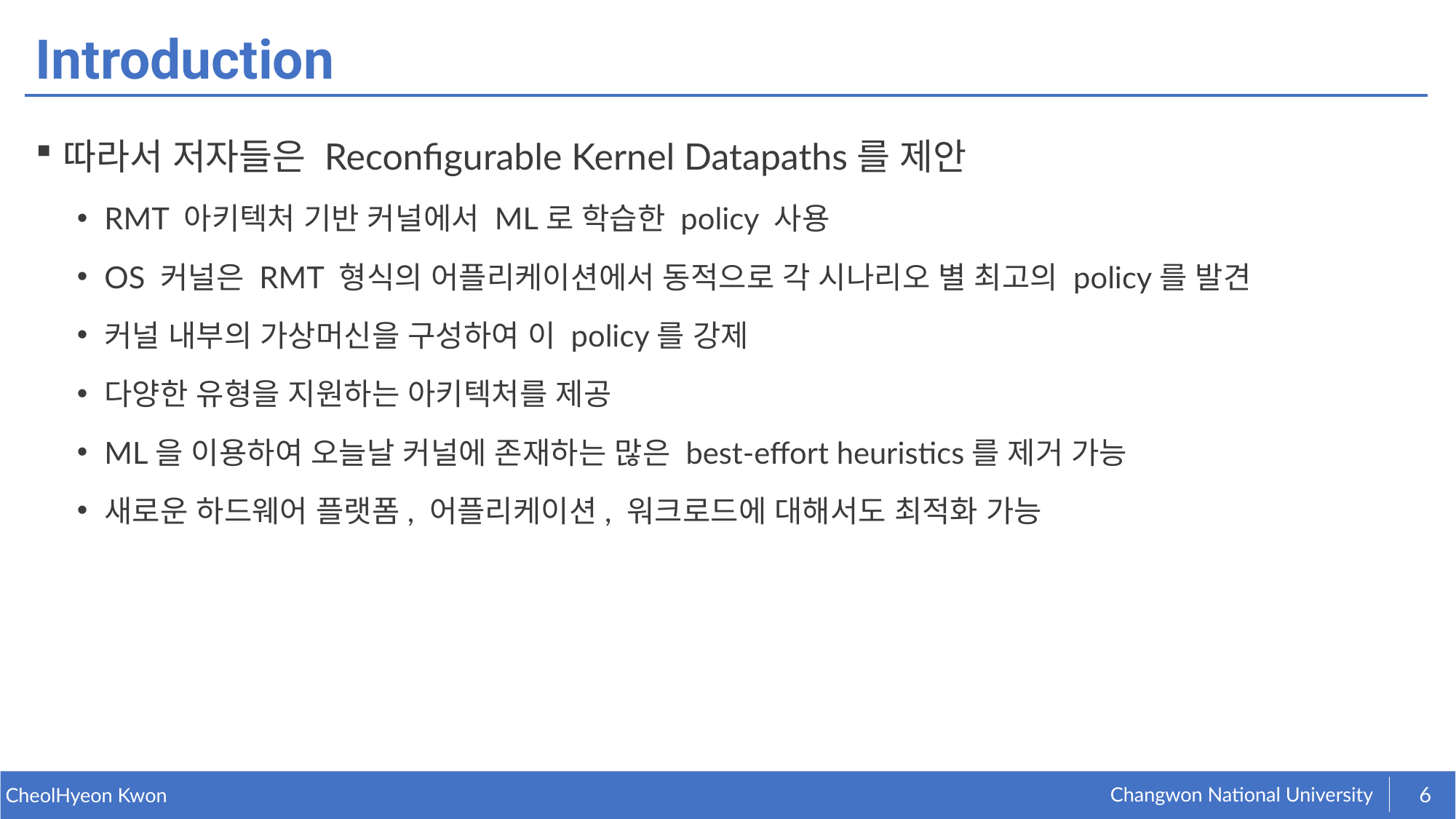

# Introduction
따라서 저자들은 Reconfigurable Kernel Datapaths를 제안
RMT 아키텍처 기반 커널에서 ML로 학습한 policy 사용
OS 커널은 RMT 형식의 어플리케이션에서 동적으로 각 시나리오 별 최고의 policy를 발견
커널 내부의 가상머신을 구성하여 이 policy를 강제
다양한 유형을 지원하는 아키텍처를 제공
ML을 이용하여 오늘날 커널에 존재하는 많은 best-effort heuristics를 제거 가능
새로운 하드웨어 플랫폼, 어플리케이션, 워크로드에 대해서도 최적화 가능
6